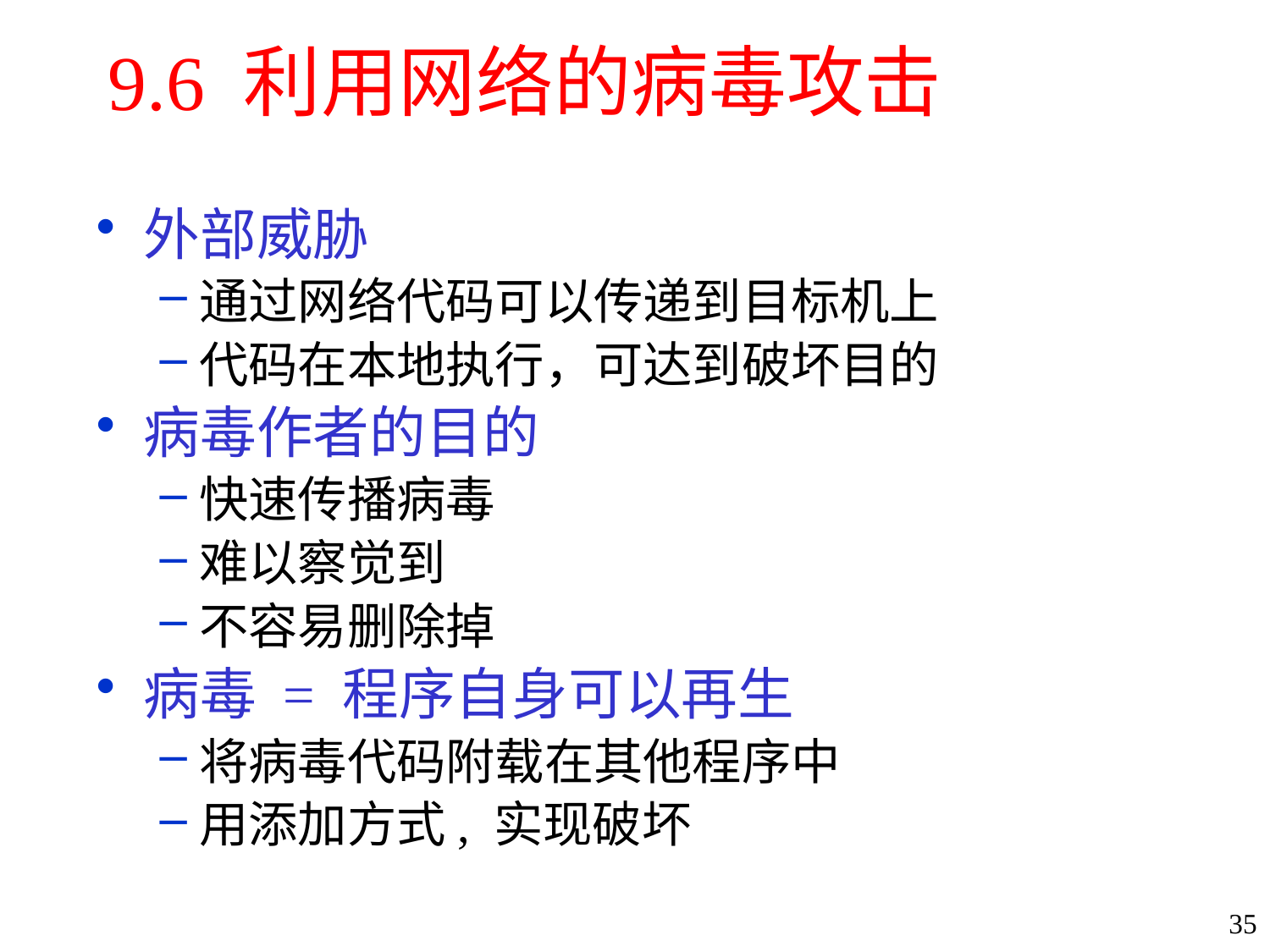

# 9.6 利用网络的病毒攻击
外部威胁
通过网络代码可以传递到目标机上
代码在本地执行，可达到破坏目的
病毒作者的目的
快速传播病毒
难以察觉到
不容易删除掉
病毒 = 程序自身可以再生
将病毒代码附载在其他程序中
用添加方式, 实现破坏
35